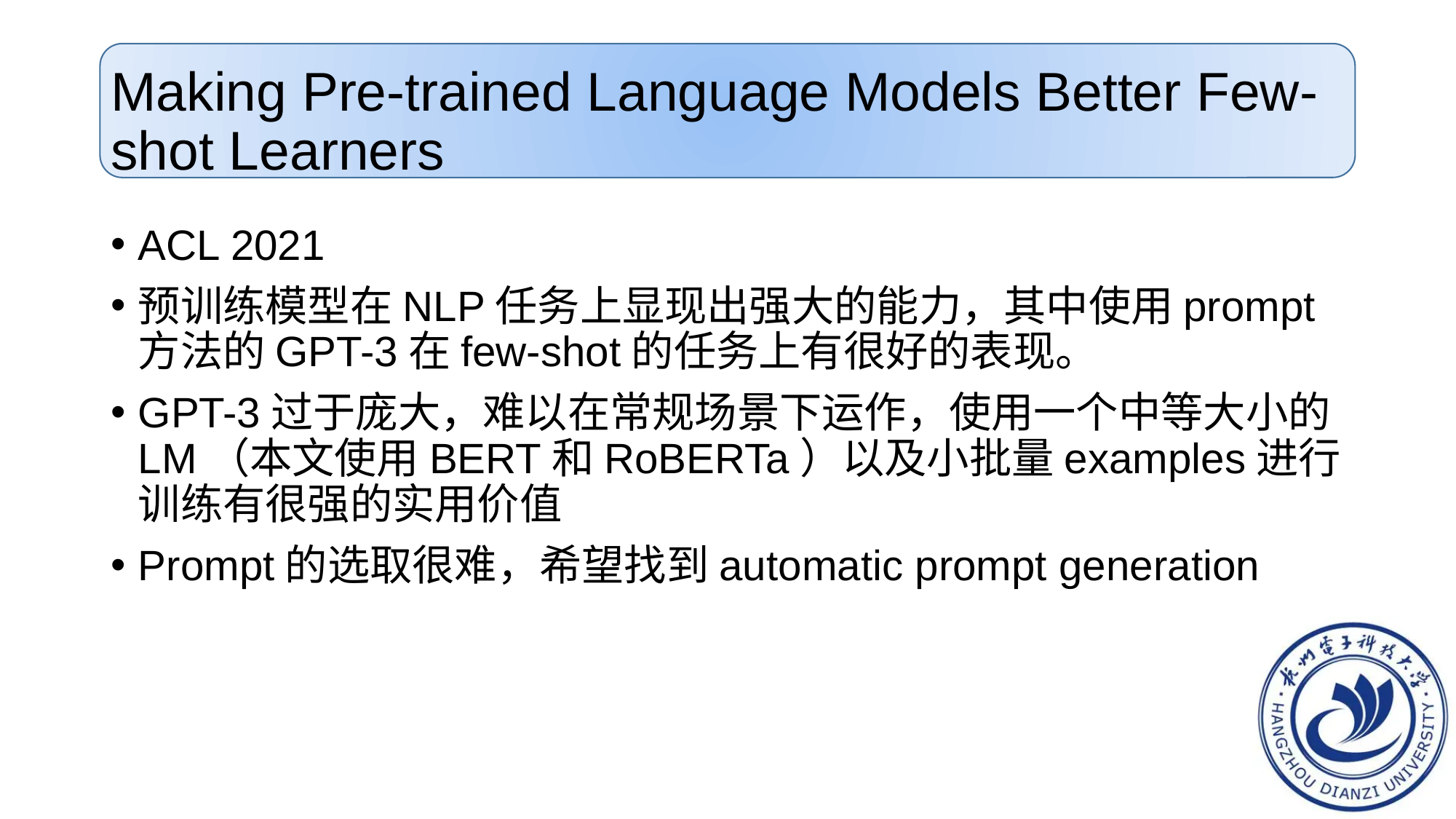

# Making Pre-trained Language Models Better Few-shot Learners
ACL 2021
预训练模型在NLP任务上显现出强大的能力，其中使用prompt方法的GPT-3在few-shot的任务上有很好的表现。
GPT-3过于庞大，难以在常规场景下运作，使用一个中等大小的LM（本文使用BERT和RoBERTa）以及小批量examples进行训练有很强的实用价值
Prompt的选取很难，希望找到automatic prompt generation